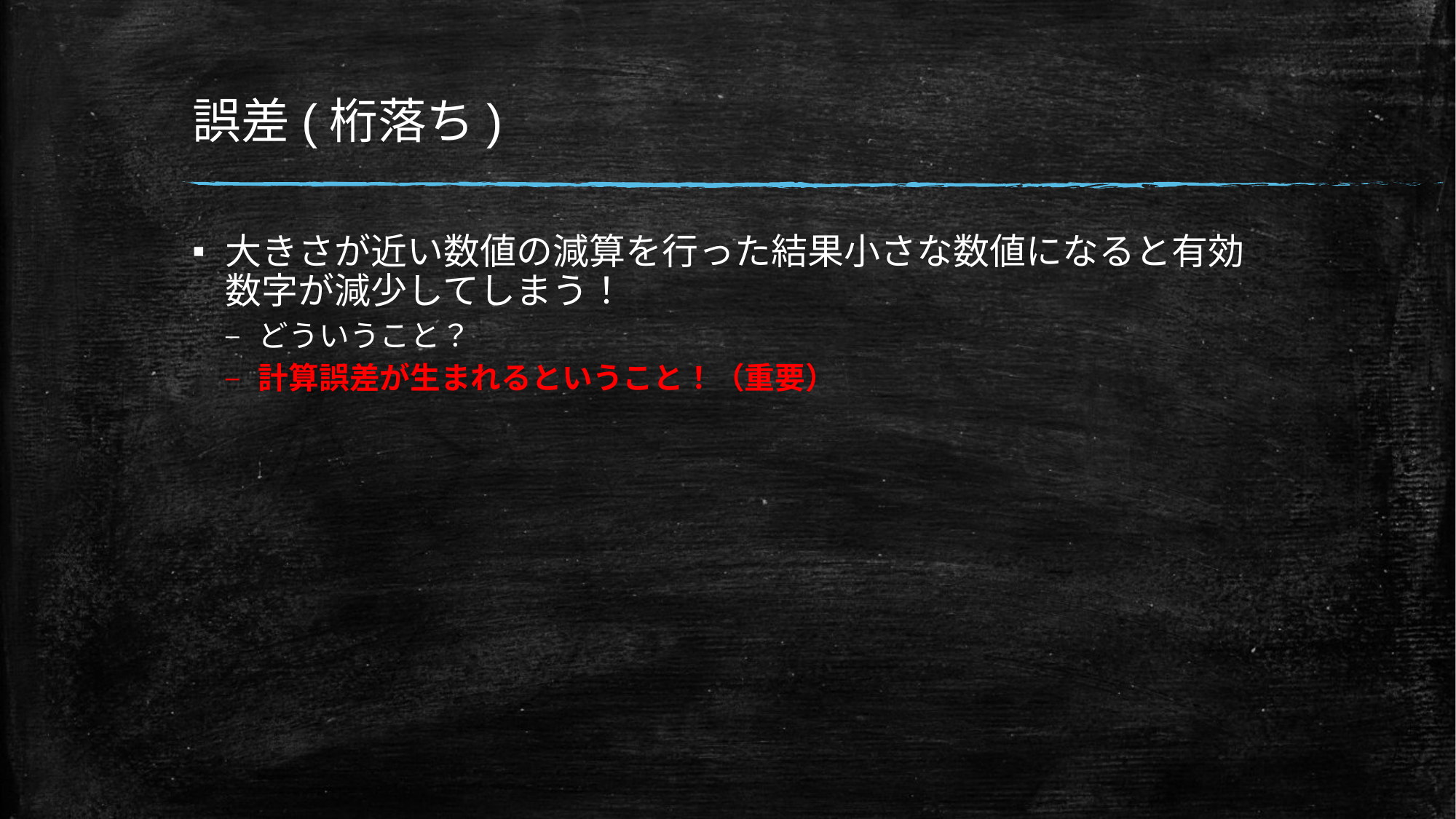

# 誤差(桁落ち)
大きさが近い数値の減算を行った結果小さな数値になると有効数字が減少してしまう！
どういうこと？
計算誤差が生まれるということ！（重要）